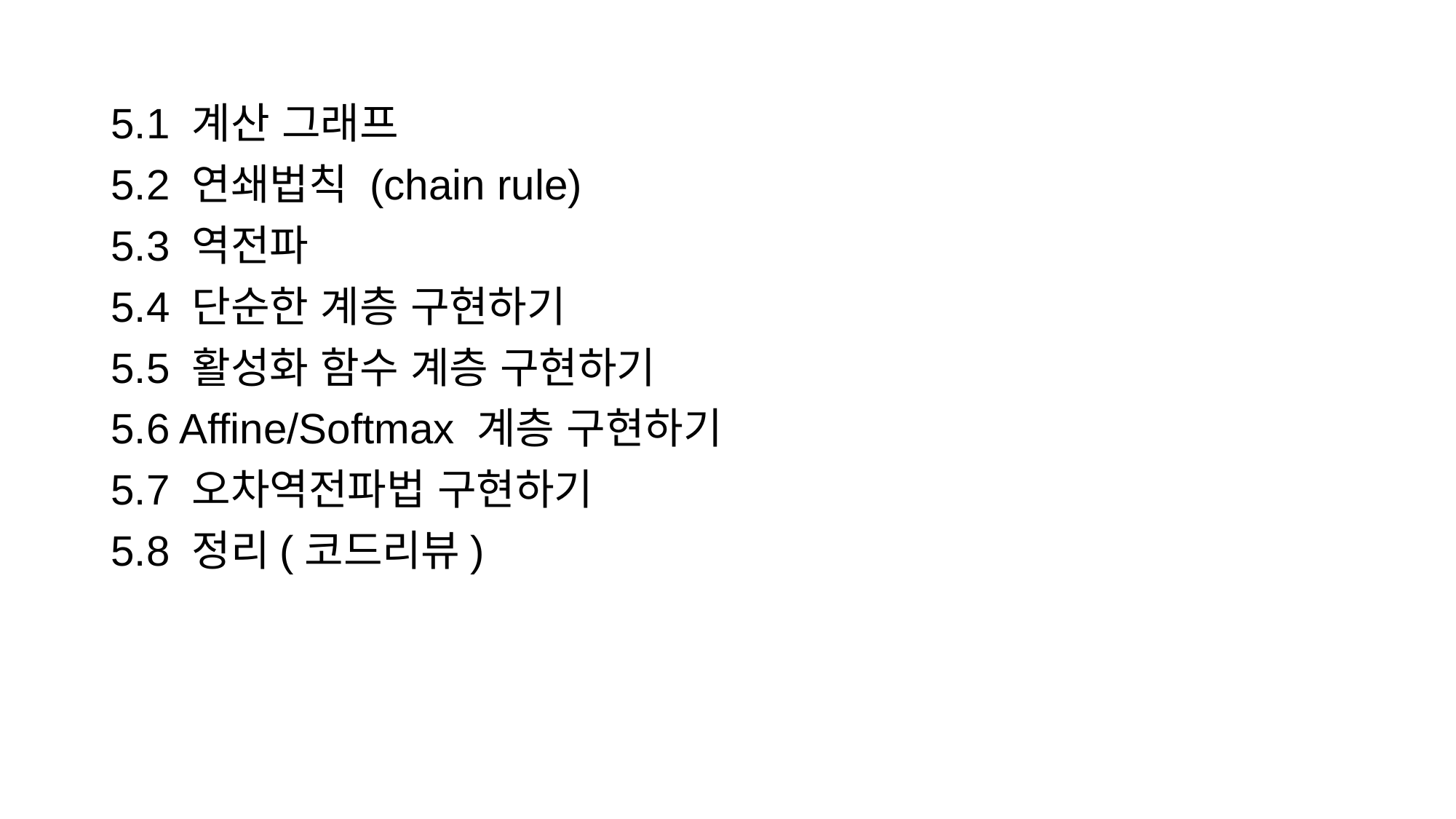

5.1 계산 그래프
5.2 연쇄법칙 (chain rule)
5.3 역전파
5.4 단순한 계층 구현하기
5.5 활성화 함수 계층 구현하기
5.6 Affine/Softmax 계층 구현하기
5.7 오차역전파법 구현하기
5.8 정리(코드리뷰)